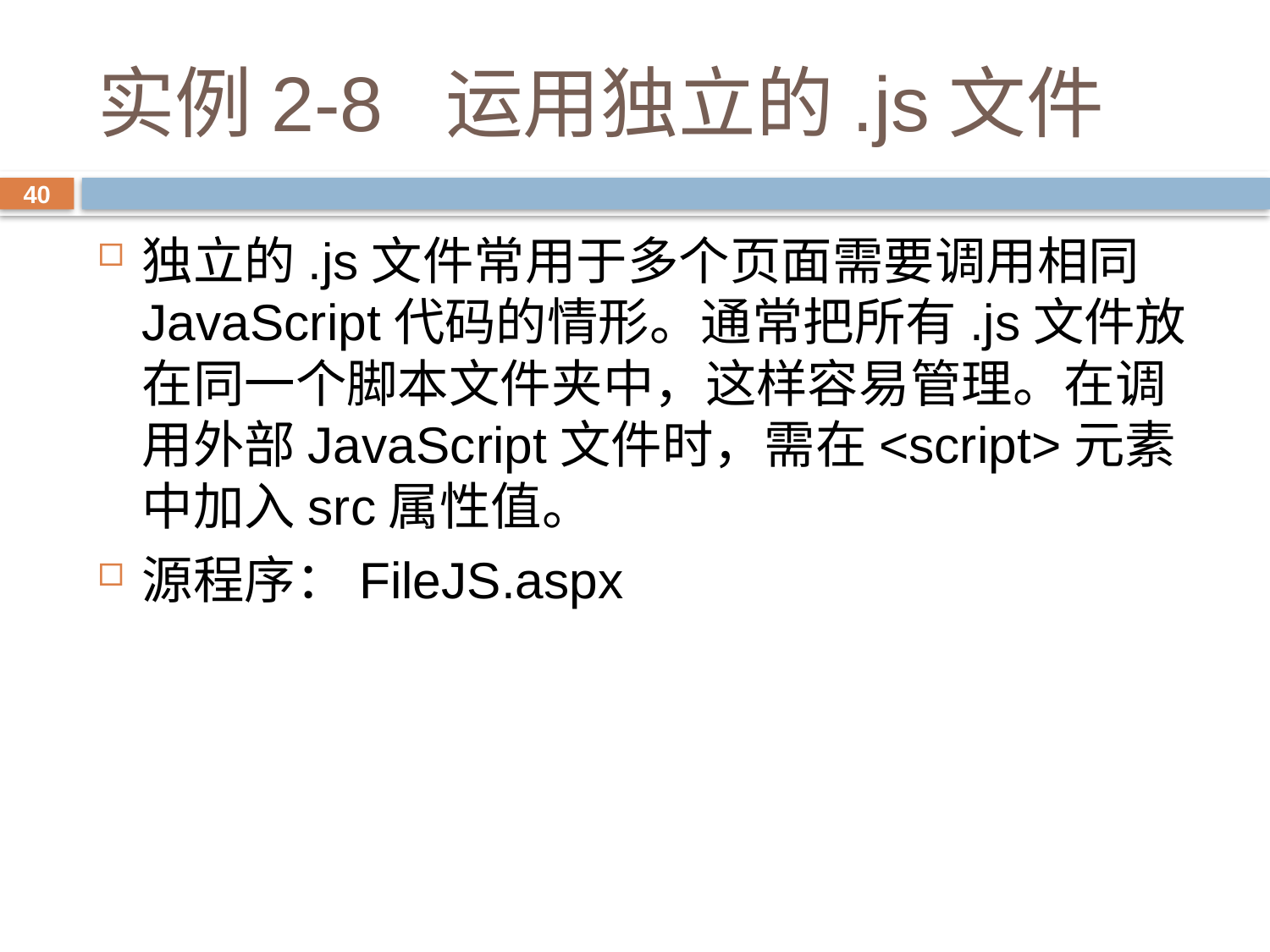

# 实例2-8  运用独立的.js文件
40
独立的.js文件常用于多个页面需要调用相同JavaScript代码的情形。通常把所有.js文件放在同一个脚本文件夹中，这样容易管理。在调用外部JavaScript文件时，需在<script>元素中加入src属性值。
源程序：FileJS.aspx